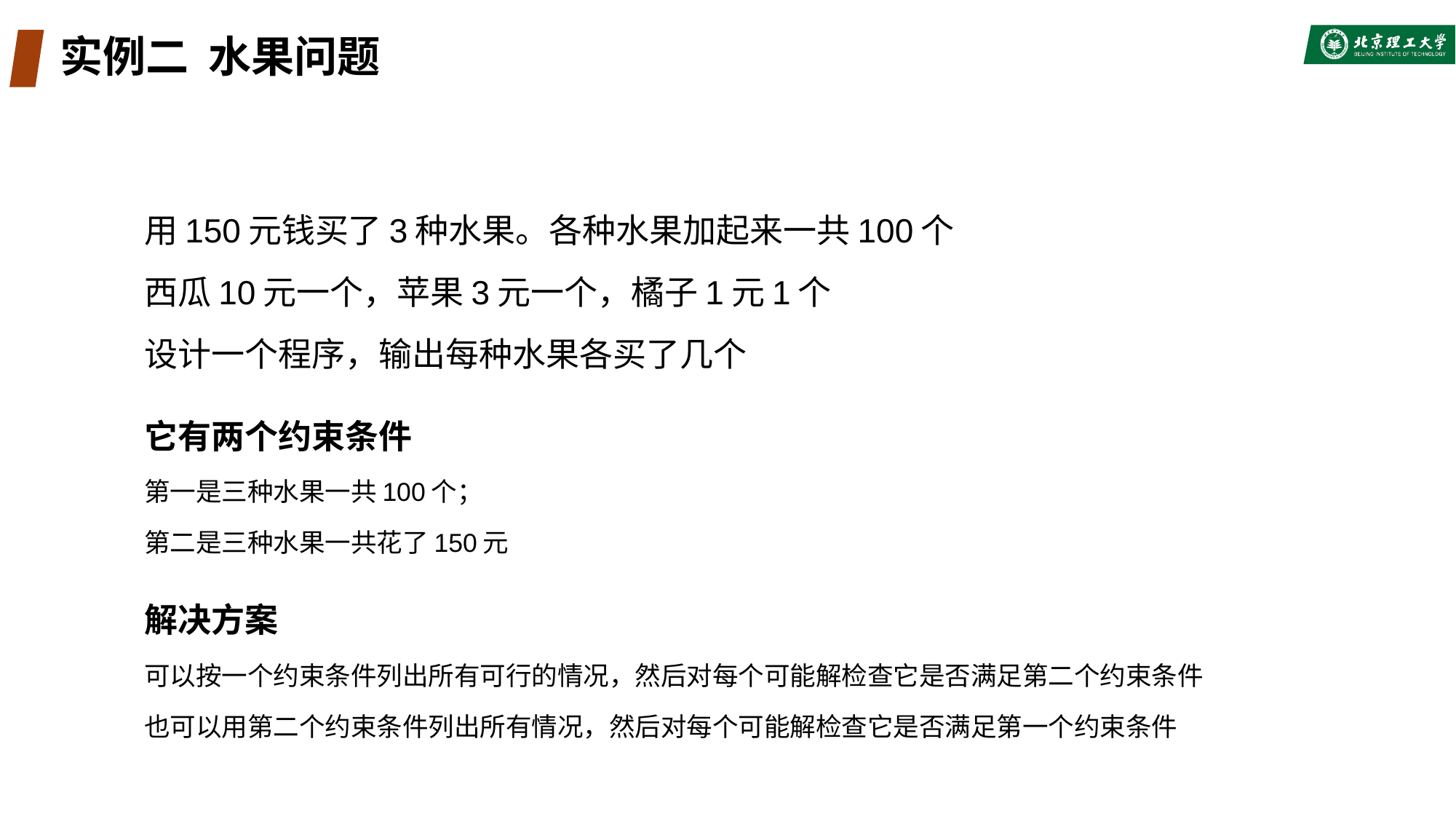

# 实例二  水果问题
用150元钱买了3种水果。各种水果加起来一共100个
西瓜10元一个，苹果3元一个，橘子1元1个
设计一个程序，输出每种水果各买了几个
它有两个约束条件
第一是三种水果一共100个；
第二是三种水果一共花了150元
解决方案
可以按一个约束条件列出所有可行的情况，然后对每个可能解检查它是否满足第二个约束条件
也可以用第二个约束条件列出所有情况，然后对每个可能解检查它是否满足第一个约束条件